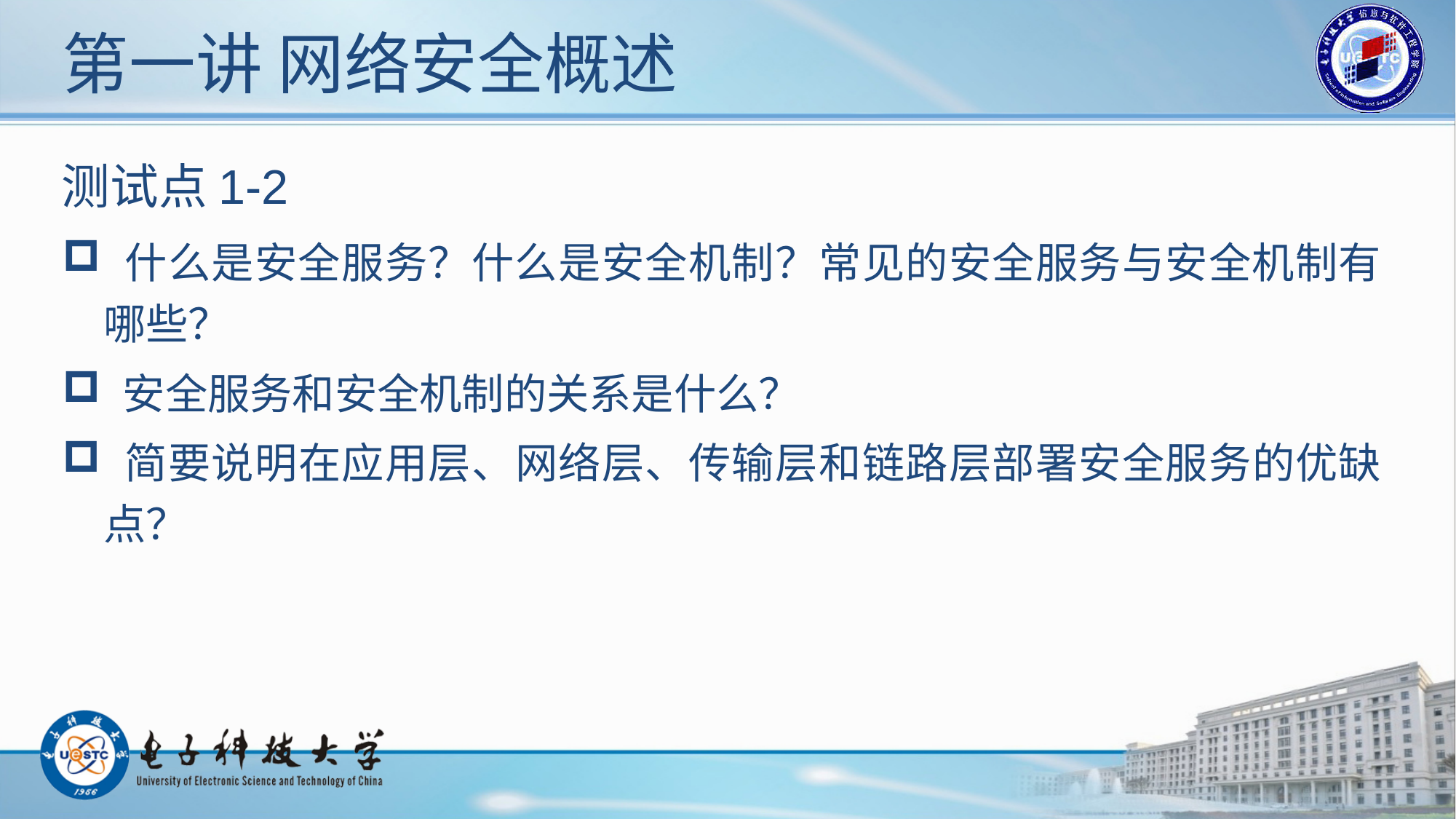

# 第一讲 网络安全概述
测试点1-2
 什么是安全服务？什么是安全机制？常见的安全服务与安全机制有哪些？
 安全服务和安全机制的关系是什么？
 简要说明在应用层、网络层、传输层和链路层部署安全服务的优缺点？